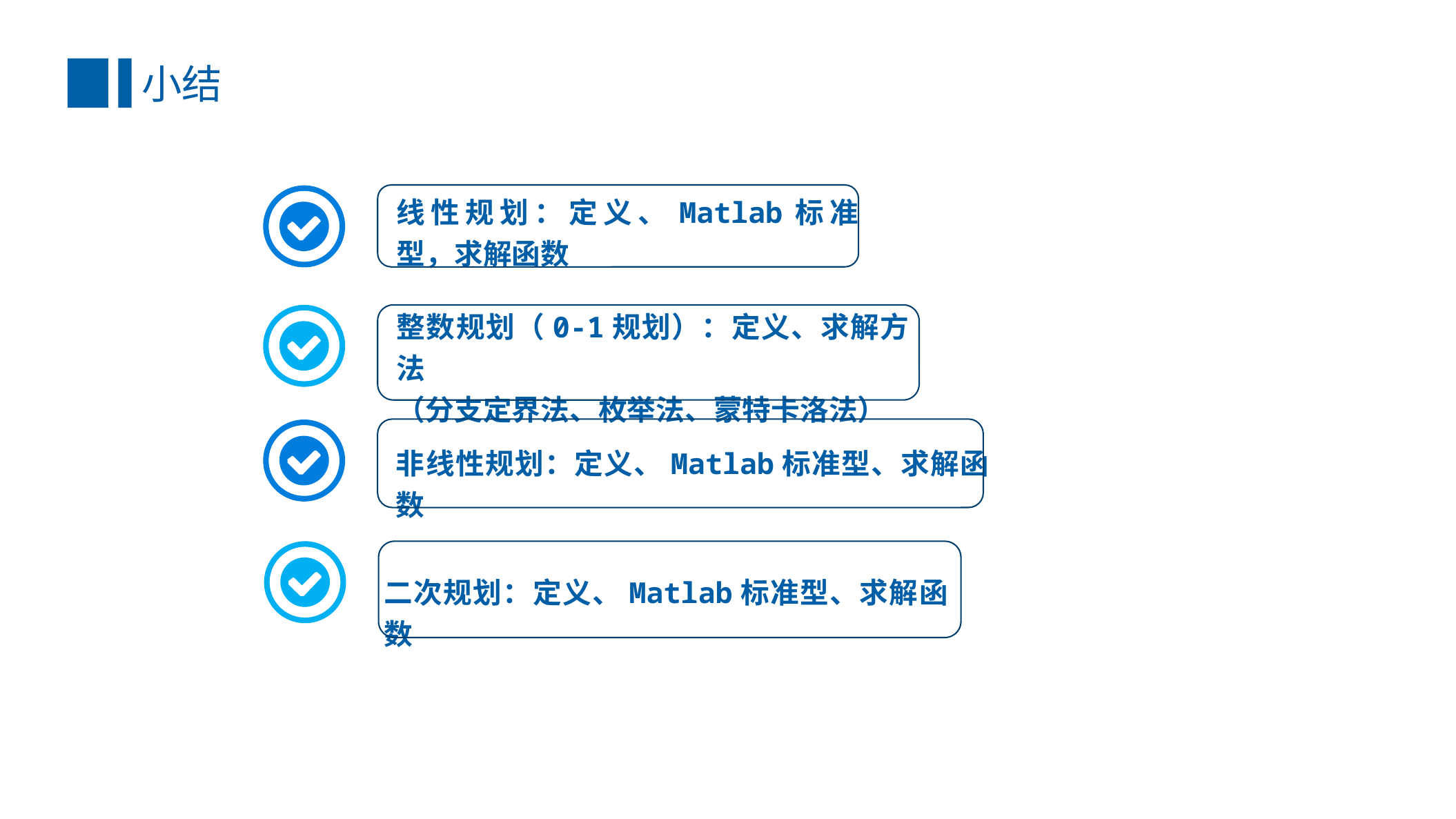

小结

线性规划：定义、Matlab标准型，求解函数

整数规划（0-1规划）：定义、求解方法
（分支定界法、枚举法、蒙特卡洛法）

非线性规划：定义、Matlab标准型、求解函数

二次规划：定义、Matlab标准型、求解函数